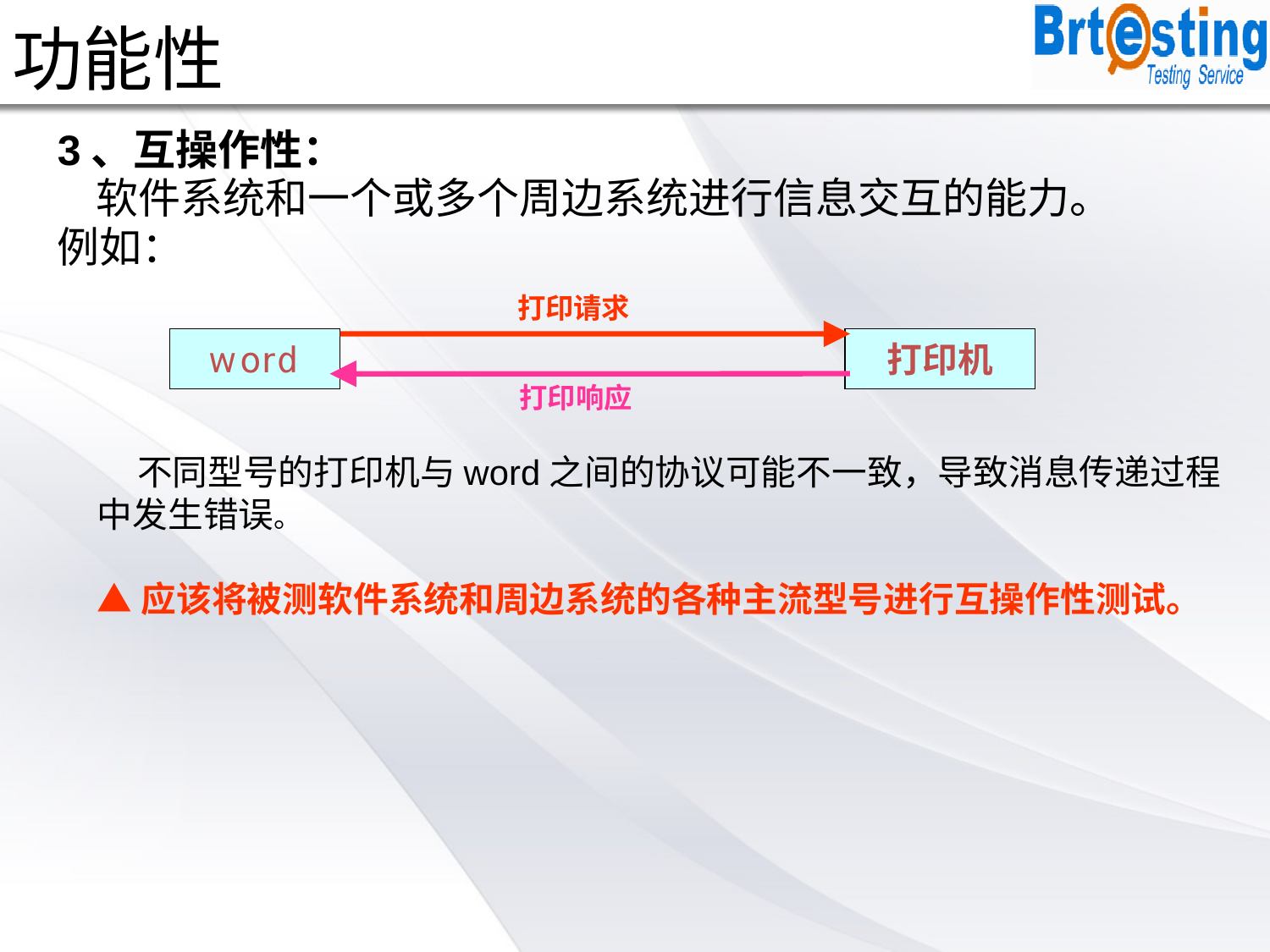

功能性
3、互操作性：
   软件系统和一个或多个周边系统进行信息交互的能力。
例如：

打印请求
word
打印机

打印响应
    不同型号的打印机与word之间的协议可能不一致，导致消息传递过程中发生错误。

▲应该将被测软件系统和周边系统的各种主流型号进行互操作性测试。